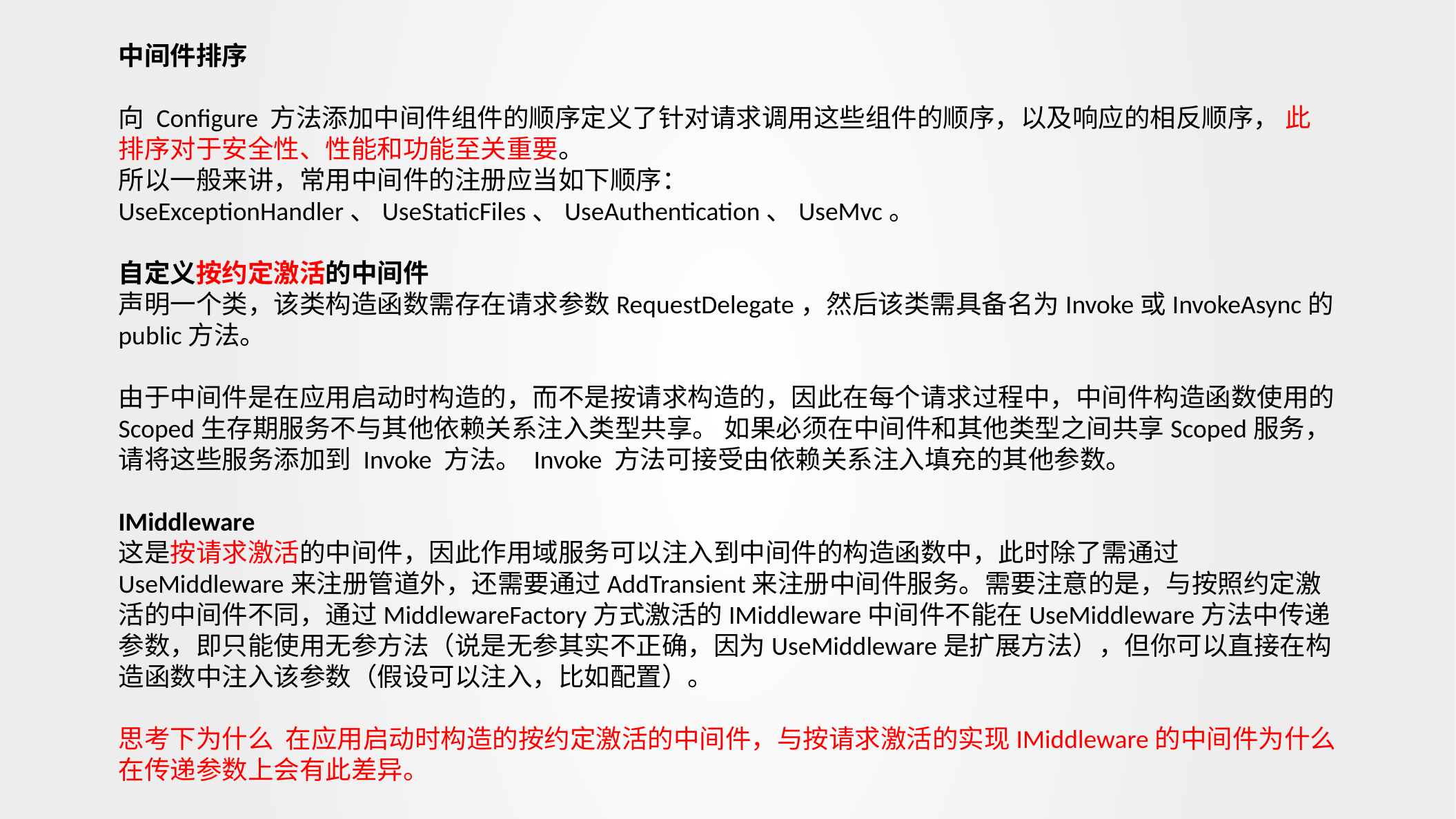

中间件排序

向 Configure 方法添加中间件组件的顺序定义了针对请求调用这些组件的顺序，以及响应的相反顺序， 此排序对于安全性、性能和功能至关重要。
所以一般来讲，常用中间件的注册应当如下顺序：UseExceptionHandler、UseStaticFiles、UseAuthentication、UseMvc。

自定义按约定激活的中间件
声明一个类，该类构造函数需存在请求参数RequestDelegate，然后该类需具备名为Invoke或InvokeAsync的public方法。

由于中间件是在应用启动时构造的，而不是按请求构造的，因此在每个请求过程中，中间件构造函数使用的Scoped生存期服务不与其他依赖关系注入类型共享。 如果必须在中间件和其他类型之间共享Scoped服务，请将这些服务添加到 Invoke 方法。 Invoke 方法可接受由依赖关系注入填充的其他参数。

IMiddleware
这是按请求激活的中间件，因此作用域服务可以注入到中间件的构造函数中，此时除了需通过UseMiddleware来注册管道外，还需要通过AddTransient来注册中间件服务。需要注意的是，与按照约定激活的中间件不同，通过MiddlewareFactory方式激活的IMiddleware中间件不能在UseMiddleware方法中传递参数，即只能使用无参方法（说是无参其实不正确，因为UseMiddleware是扩展方法），但你可以直接在构造函数中注入该参数（假设可以注入，比如配置）。

思考下为什么  在应用启动时构造的按约定激活的中间件，与按请求激活的实现IMiddleware的中间件为什么在传递参数上会有此差异。